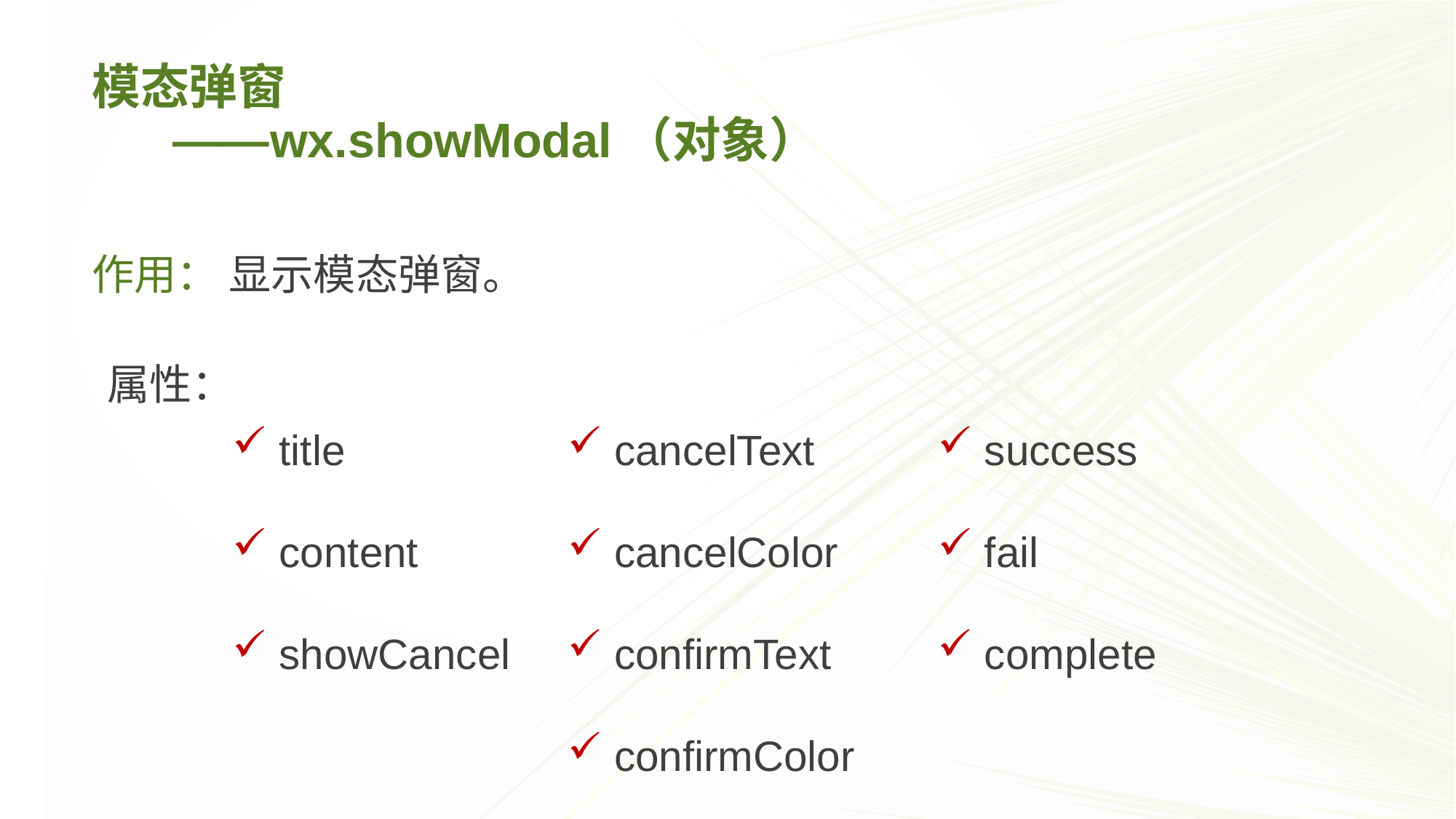

作用： 显示模态弹窗。
模态弹窗
      ——wx.showModal（对象）

属性：

 title
 content
 showCancel
 cancelText
 cancelColor
 confirmText
 confirmColor
 success
 fail
 complete